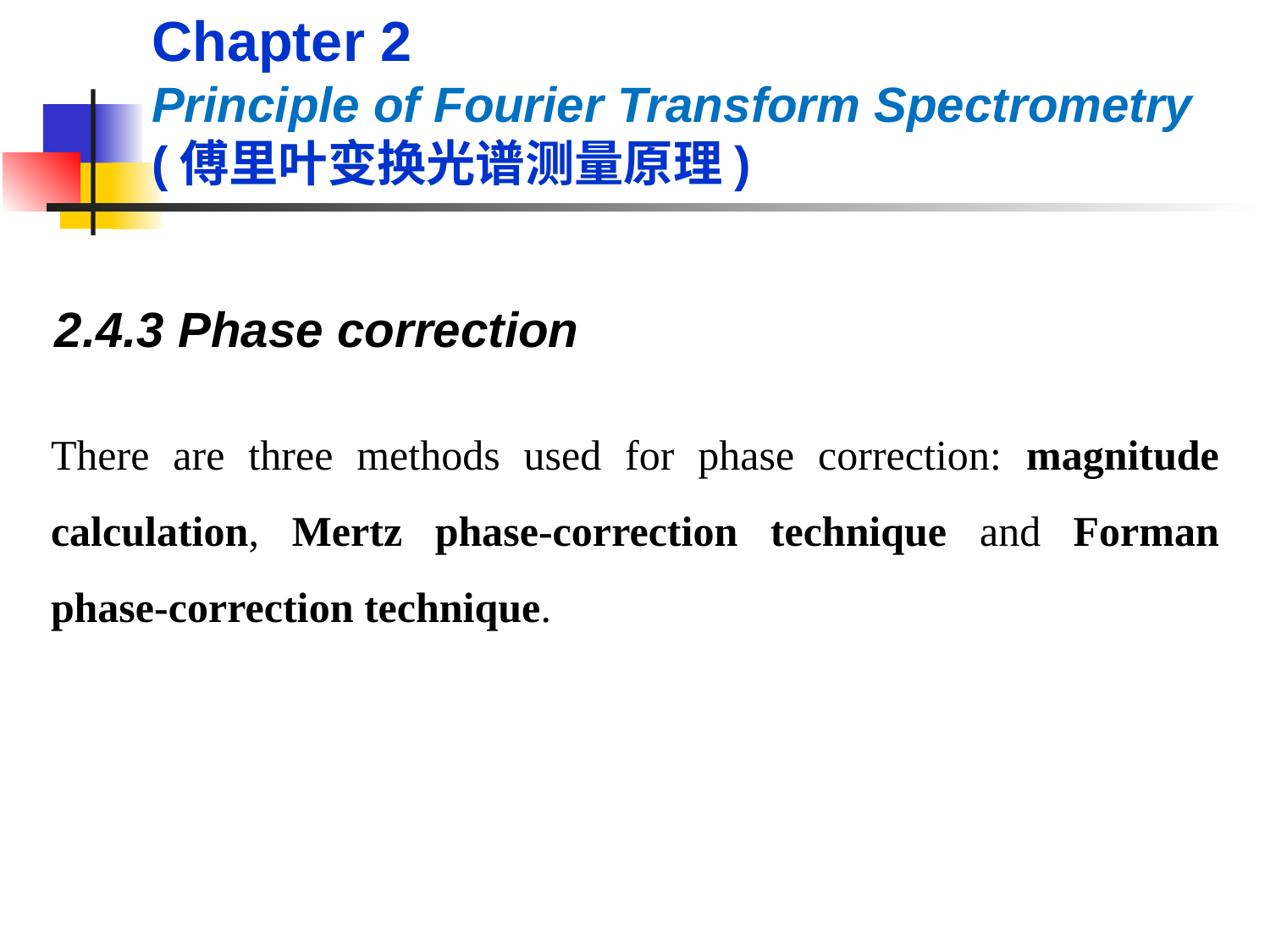

Chapter 2
Principle of Fourier Transform Spectrometry (傅里叶变换光谱测量原理)

2.4.3 Phase correction
There are three methods used for phase correction: magnitude calculation, Mertz phase-correction technique and Forman phase-correction technique.